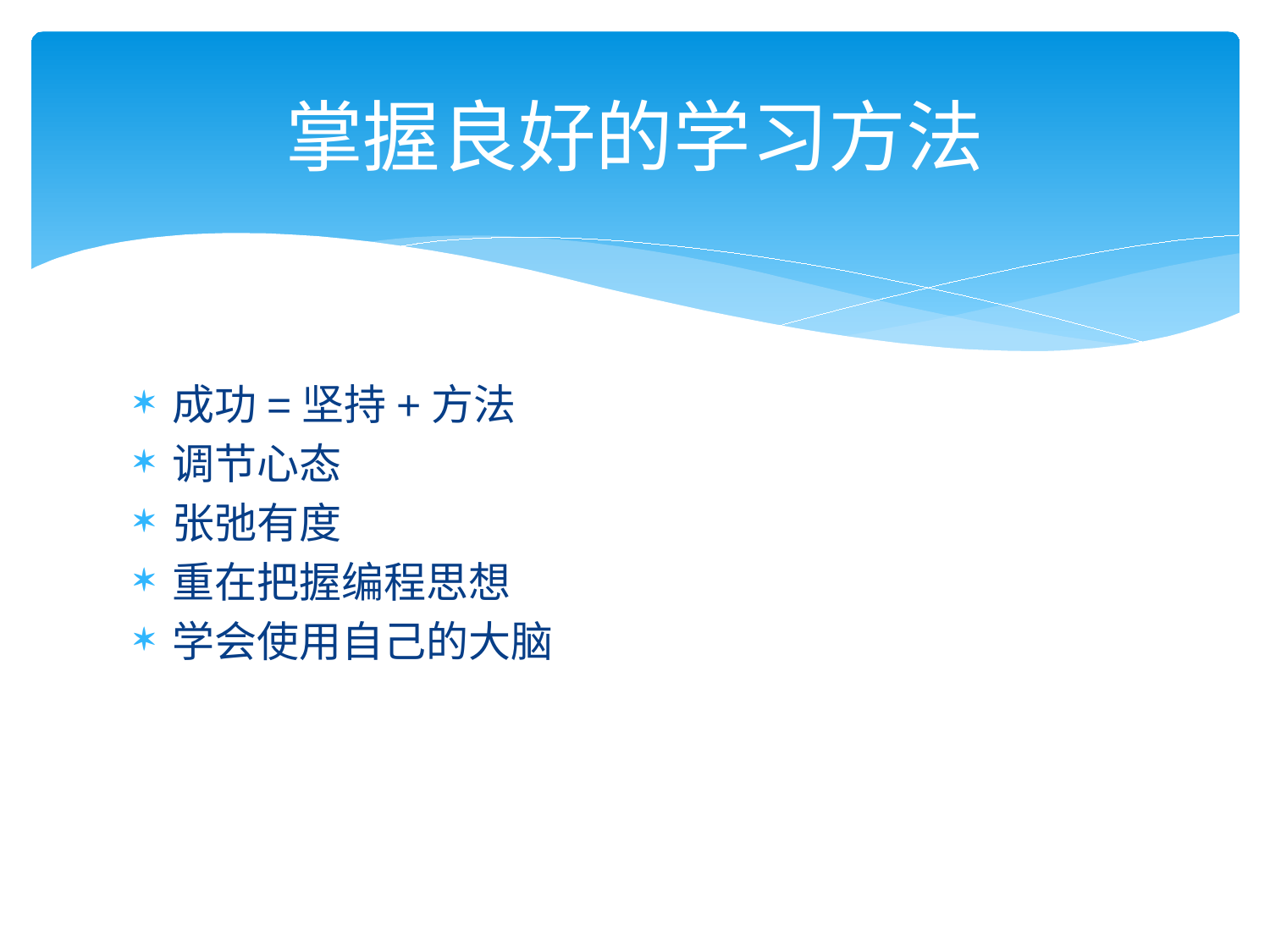

# 掌握良好的学习方法
成功=坚持+方法
调节心态
张弛有度
重在把握编程思想
学会使用自己的大脑